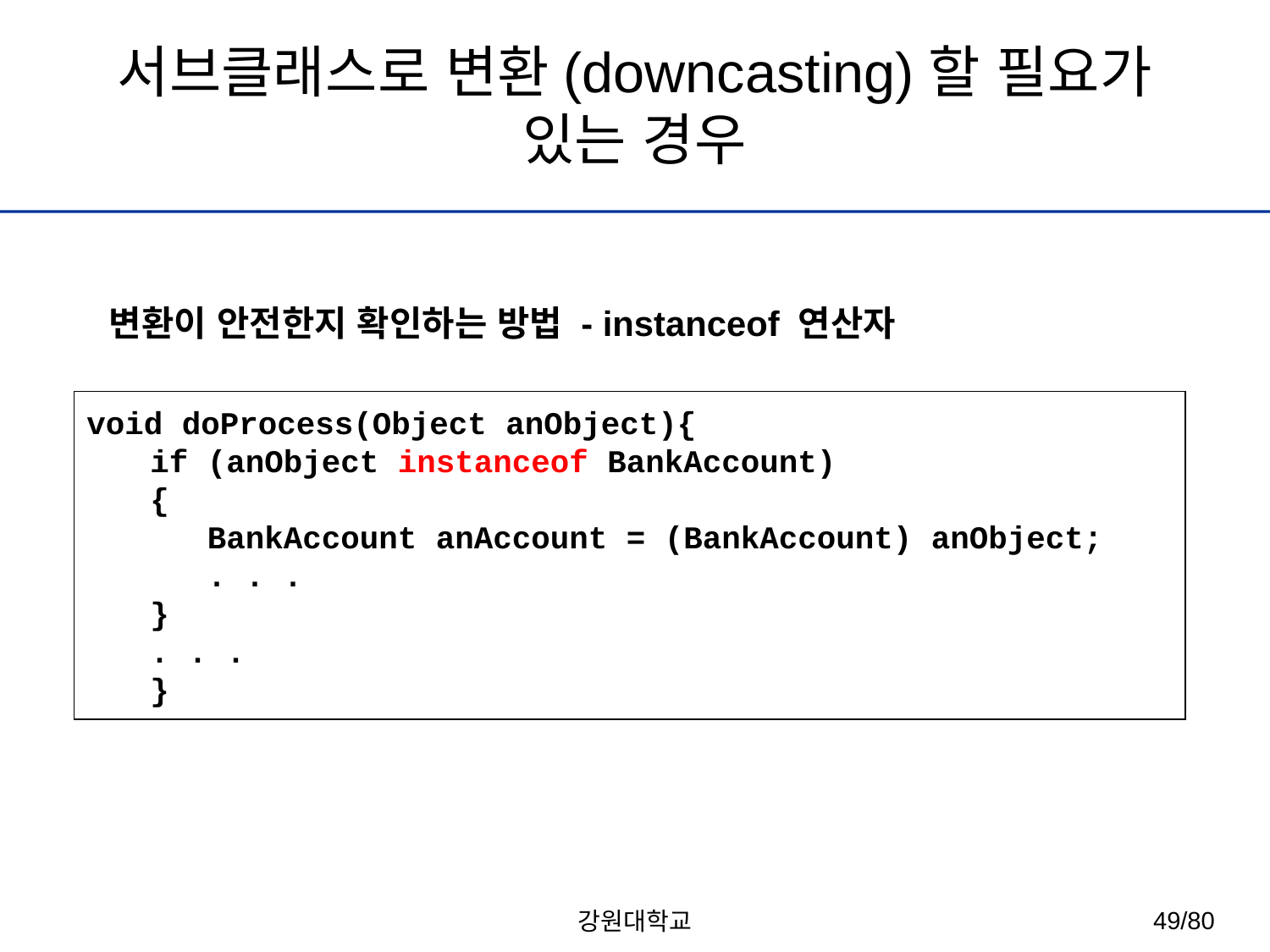

# 서브클래스로 변환(downcasting)할 필요가 있는 경우

변환이 안전한지 확인하는 방법 - instanceof 연산자
void doProcess(Object anObject){
if (anObject instanceof BankAccount)
{
   BankAccount anAccount = (BankAccount) anObject;
   . . .
}
. . .
}
강원대학교